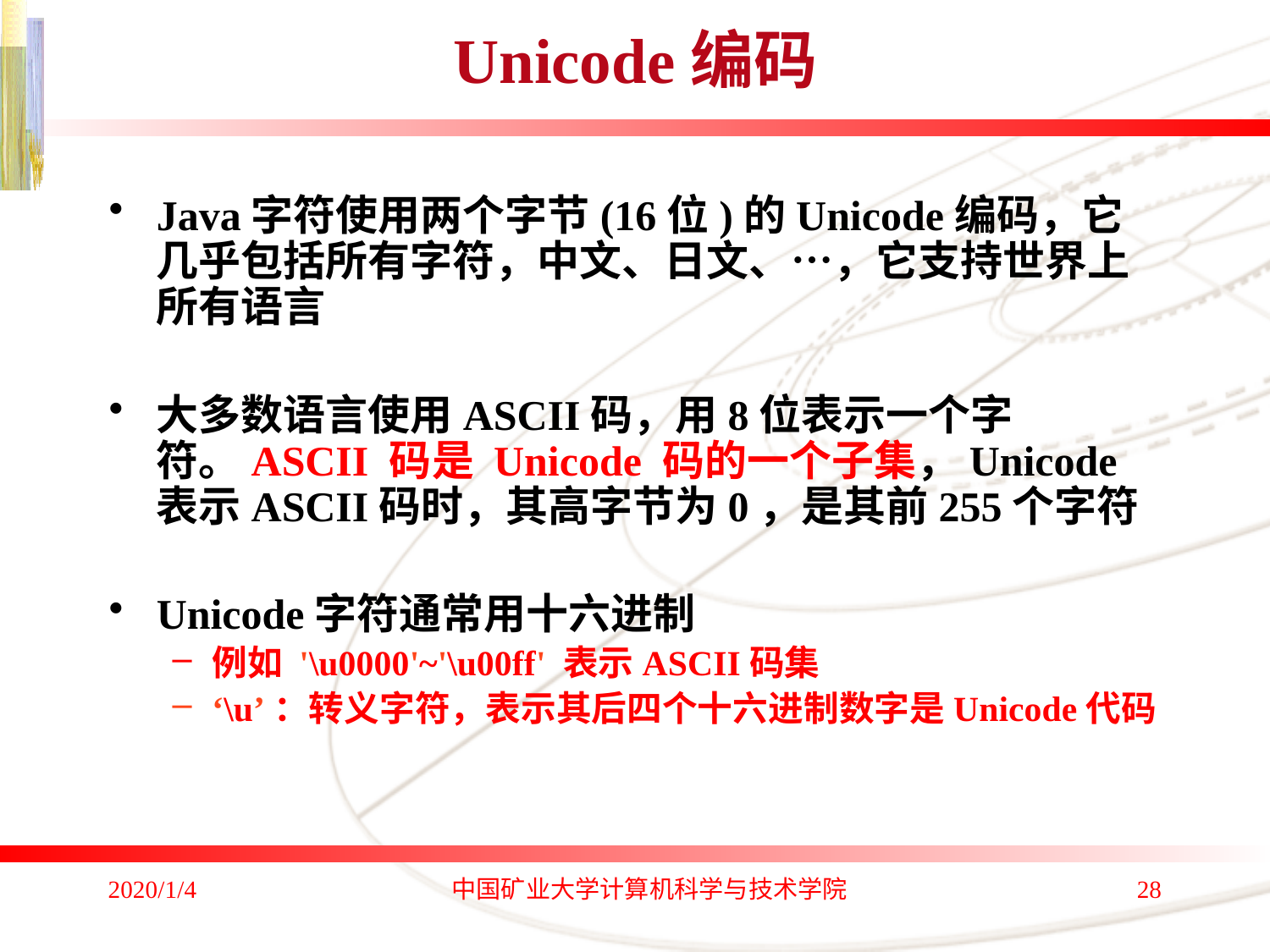

# Unicode编码
Java字符使用两个字节(16位)的Unicode编码，它几乎包括所有字符，中文、日文、…，它支持世界上所有语言

大多数语言使用ASCII码，用8位表示一个字符。ASCII 码是 Unicode 码的一个子集，Unicode 表示ASCII码时，其高字节为0，是其前255个字符

Unicode字符通常用十六进制
例如 '\u0000'~'\u00ff' 表示ASCII码集
‘\u’：转义字符，表示其后四个十六进制数字是Unicode代码

2020/1/4
中国矿业大学计算机科学与技术学院
28